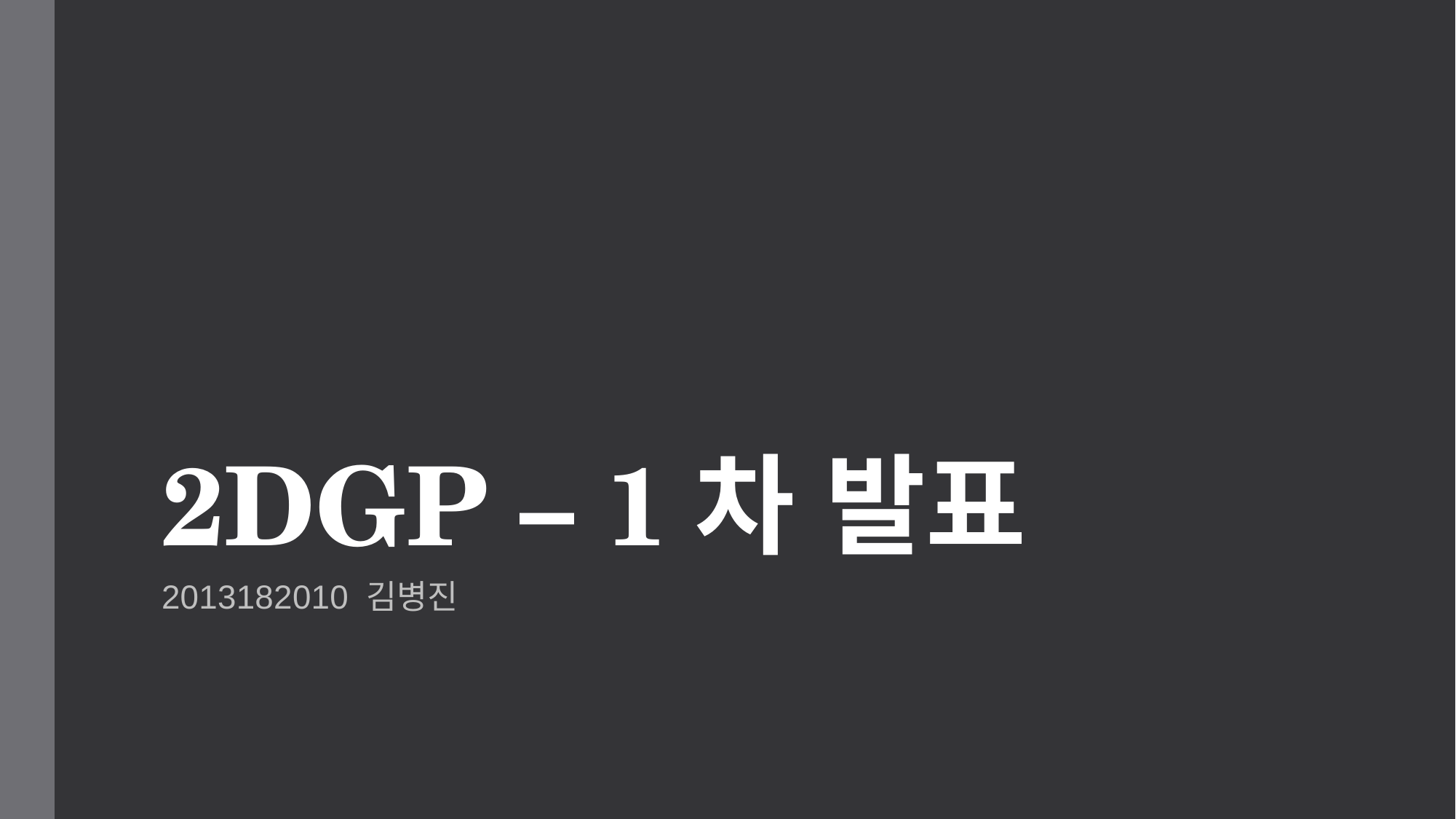

# 2DGP – 1차 발표
2013182010 김병진